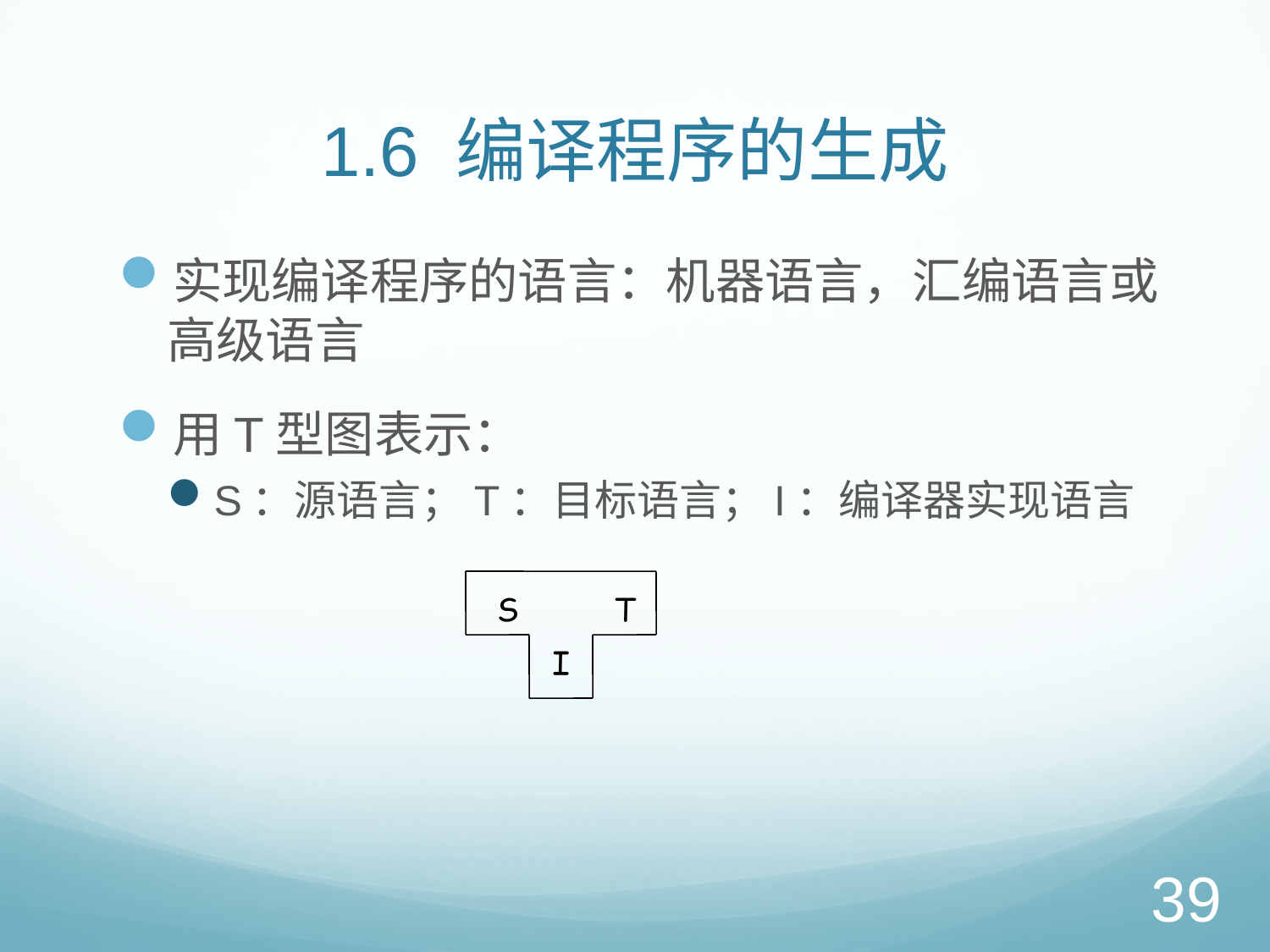

# 1.6 编译程序的生成
实现编译程序的语言：机器语言，汇编语言或高级语言
用T型图表示：
S：源语言；T：目标语言；I：编译器实现语言

S
T

I

39